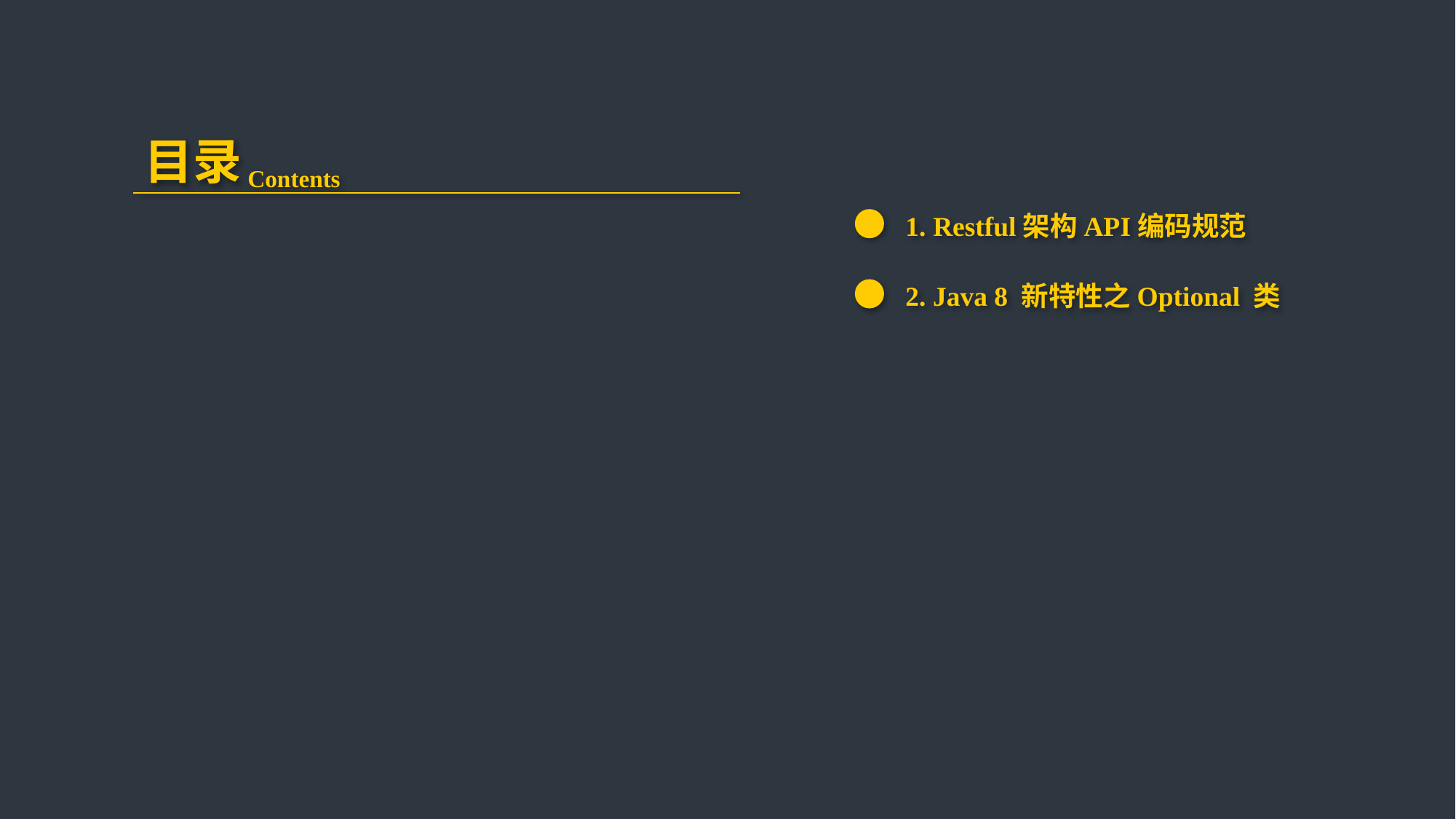

目录
Contents
1. Restful架构API编码规范

2. Java 8 新特性之Optional 类